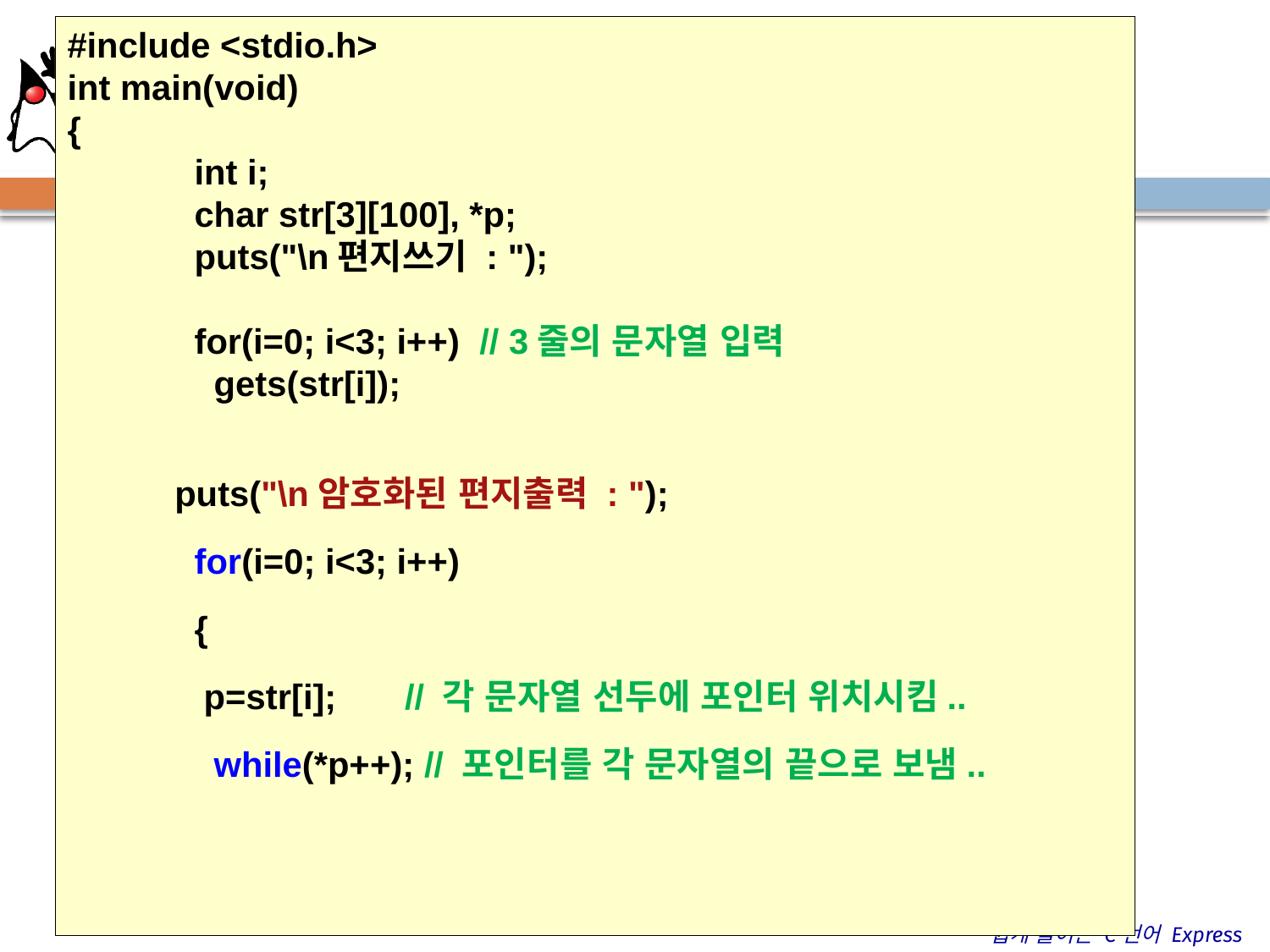

#include <stdio.h>
int main(void)
{
	int i;
	char str[3][100], *p;
	puts("\n편지쓰기 : ");

	for(i=0; i<3; i++)  // 3줄의 문자열 입력
	  gets(str[i]);

           puts("\n암호화된 편지출력 : ");
	for(i=0; i<3; i++)
	{
              p=str[i];       // 각 문자열 선두에 포인터 위치시킴..
	  while(*p++); // 포인터를 각 문자열의 끝으로 보냄..

# 문자열 수치 변환